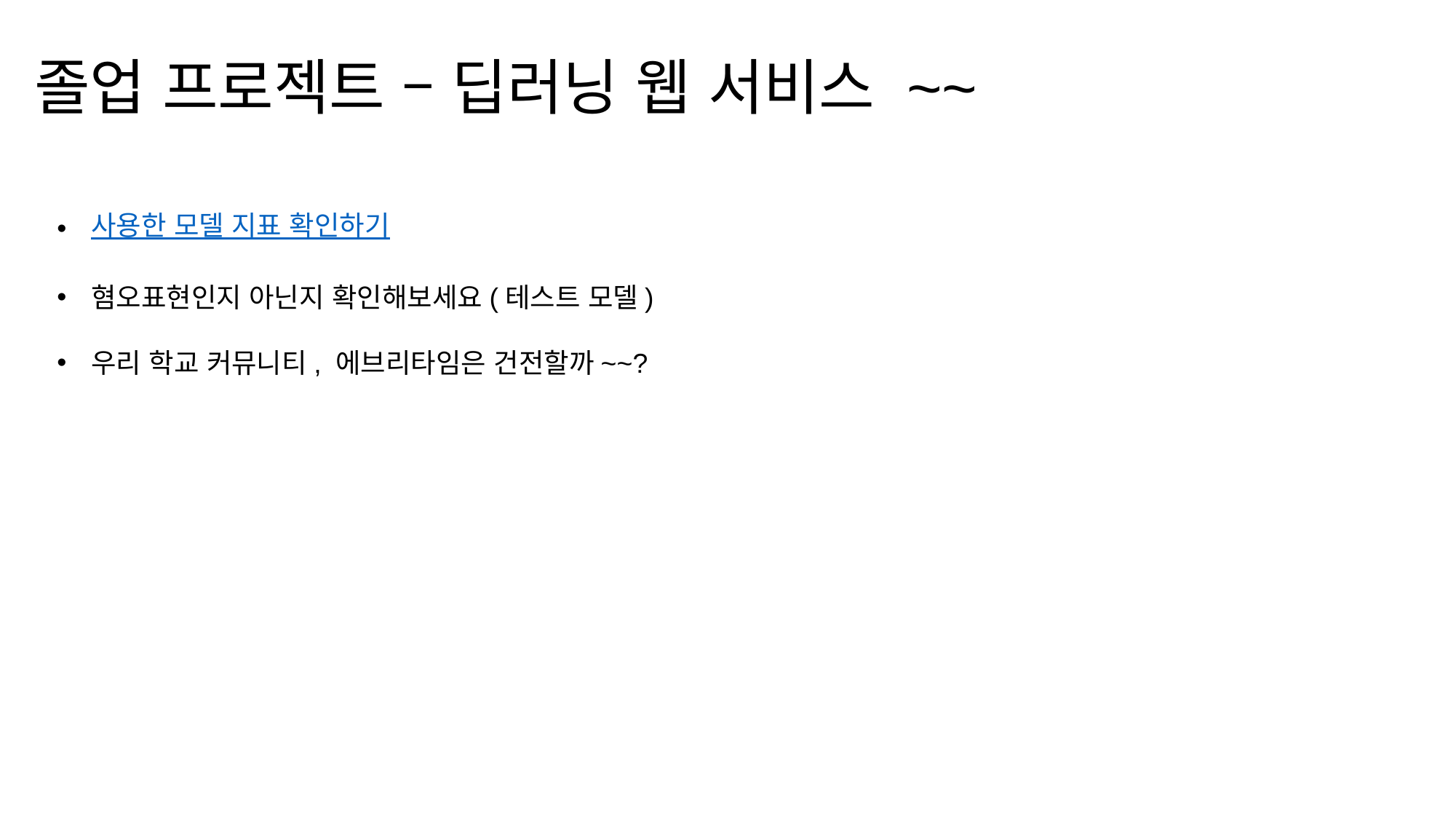

졸업 프로젝트 – 딥러닝 웹 서비스 ~~
사용한 모델 지표 확인하기

혐오표현인지 아닌지 확인해보세요(테스트 모델)

우리 학교 커뮤니티, 에브리타임은 건전할까~~?